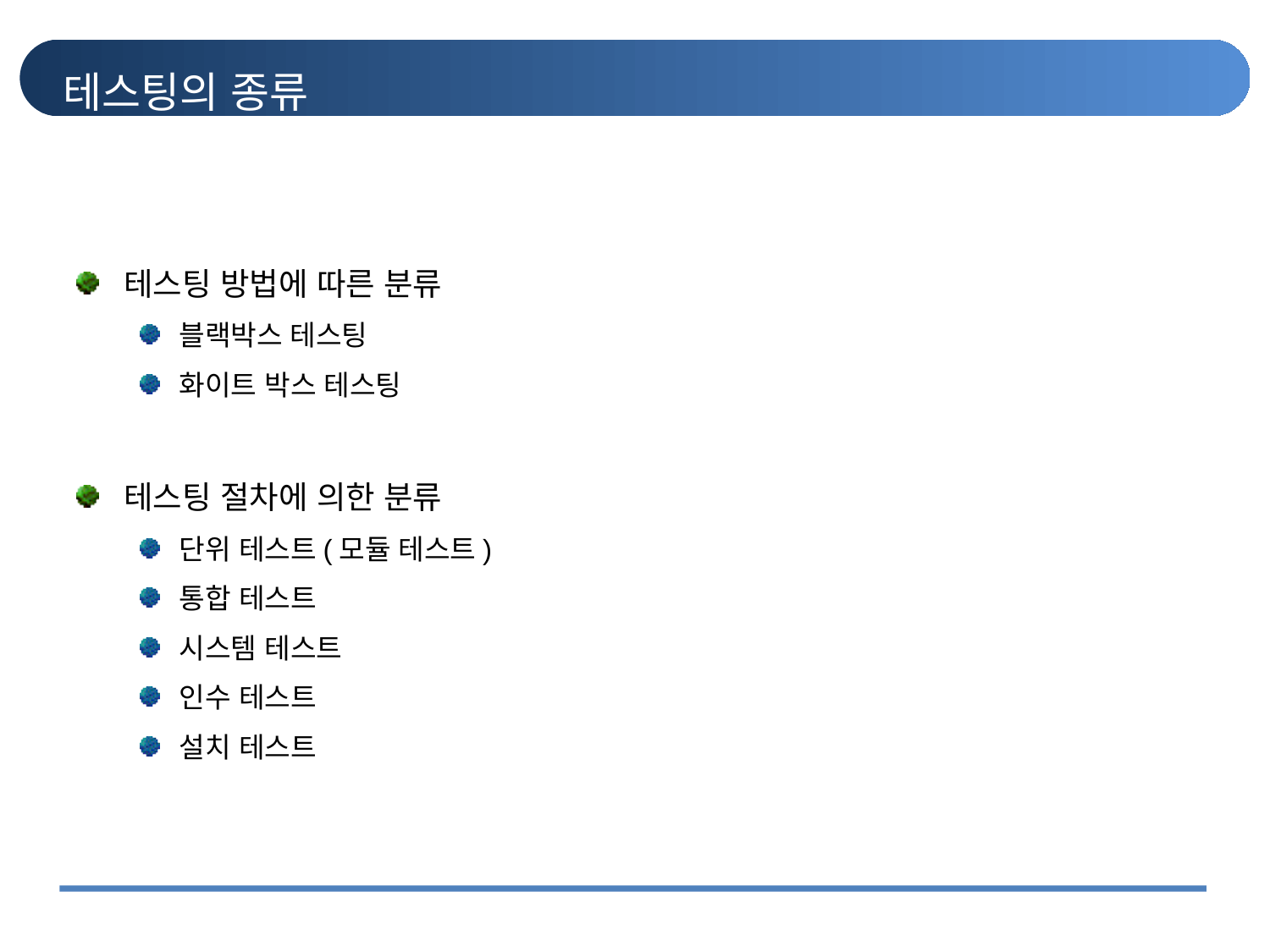

# 테스팅의 종류

테스팅 방법에 따른 분류
블랙박스 테스팅
화이트 박스 테스팅

테스팅 절차에 의한 분류
단위 테스트(모듈 테스트)
통합 테스트
시스템 테스트
인수 테스트
설치 테스트